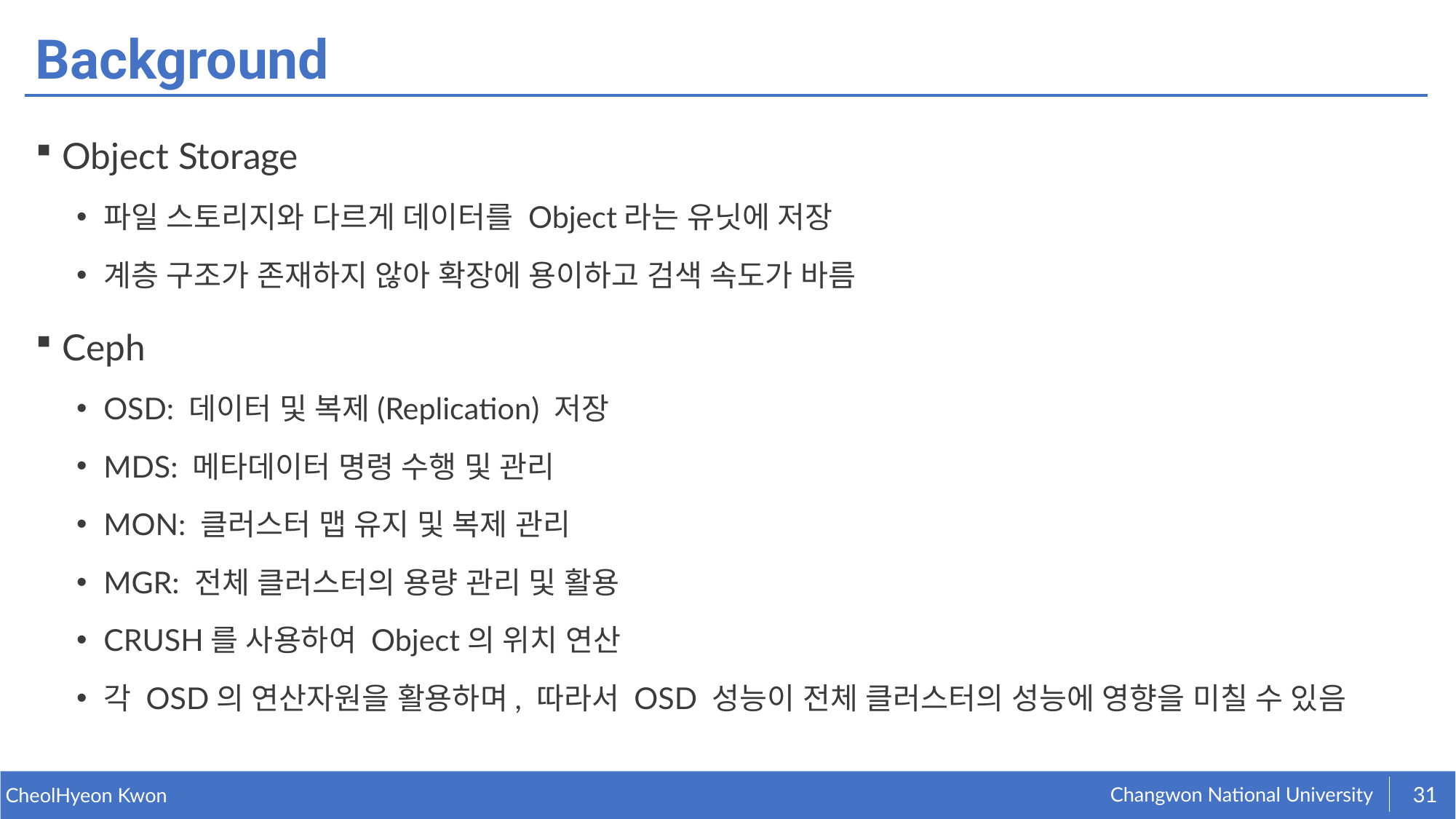

# Background
Object Storage
파일 스토리지와 다르게 데이터를 Object라는 유닛에 저장
계층 구조가 존재하지 않아 확장에 용이하고 검색 속도가 바름
Ceph
OSD: 데이터 및 복제(Replication) 저장
MDS: 메타데이터 명령 수행 및 관리
MON: 클러스터 맵 유지 및 복제 관리
MGR: 전체 클러스터의 용량 관리 및 활용
CRUSH를 사용하여 Object의 위치 연산
각 OSD의 연산자원을 활용하며, 따라서 OSD 성능이 전체 클러스터의 성능에 영향을 미칠 수 있음
31